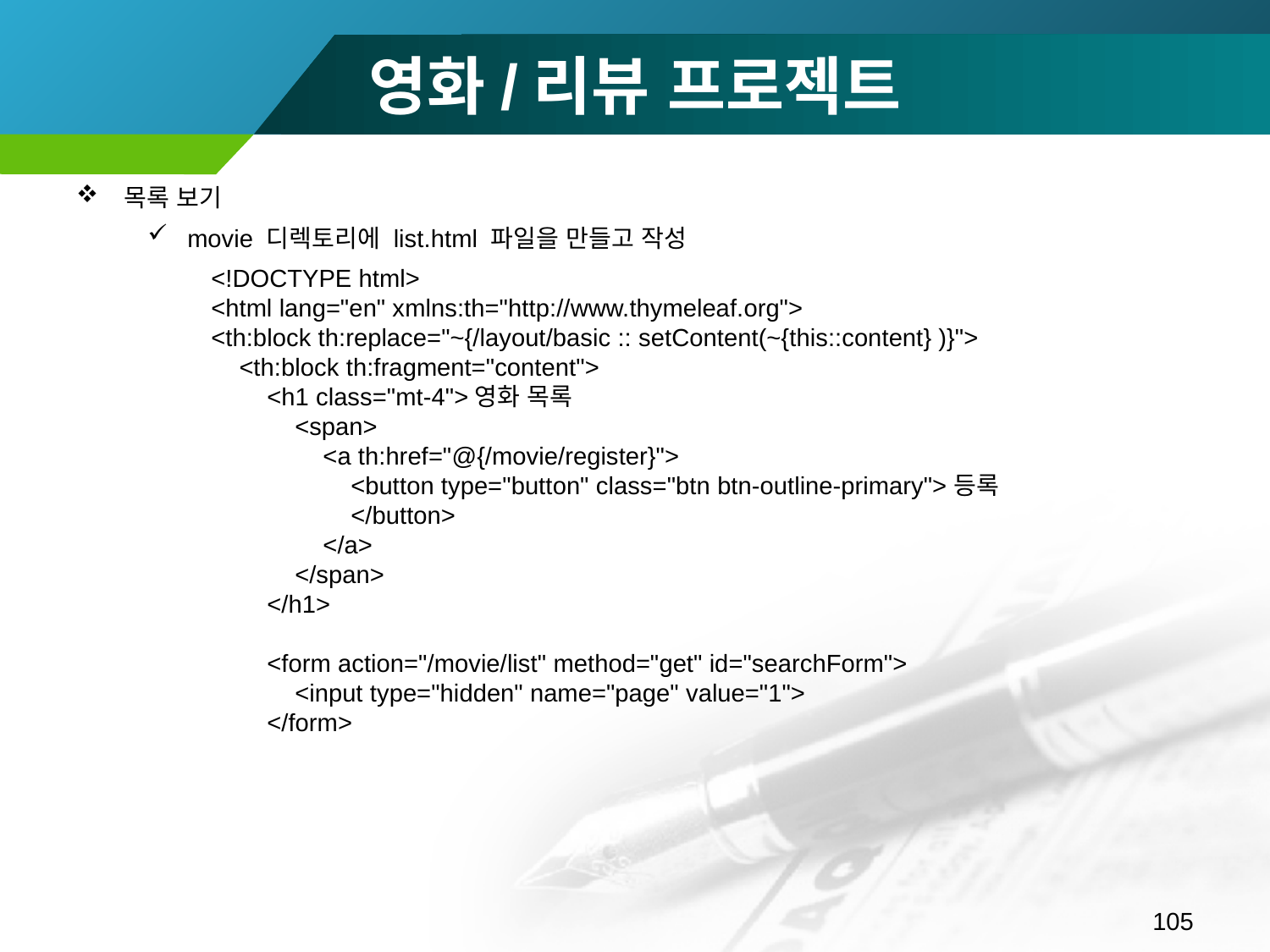

# 영화/리뷰 프로젝트
목록 보기
movie 디렉토리에 list.html 파일을 만들고 작성
<!DOCTYPE html>
<html lang="en" xmlns:th="http://www.thymeleaf.org">
<th:block th:replace="~{/layout/basic :: setContent(~{this::content} )}">
    <th:block th:fragment="content">
        <h1 class="mt-4">영화 목록
            <span>
                <a th:href="@{/movie/register}">
                    <button type="button" class="btn btn-outline-primary">등록
                    </button>
                </a>
            </span>
        </h1>

        <form action="/movie/list" method="get" id="searchForm">
            <input type="hidden" name="page" value="1">
        </form>
105